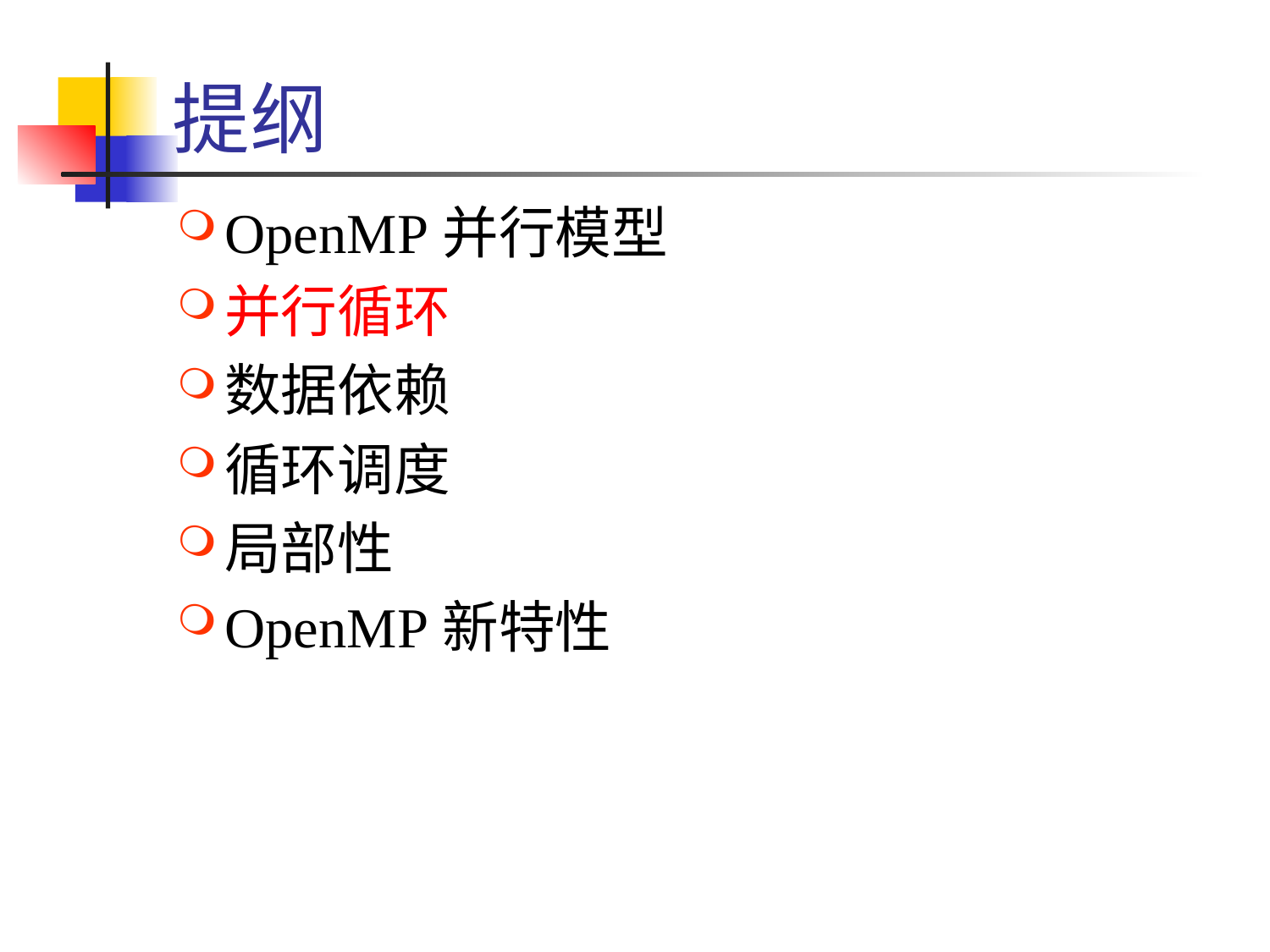

# 提纲
OpenMP并行模型
并行循环
数据依赖
循环调度
局部性
OpenMP新特性